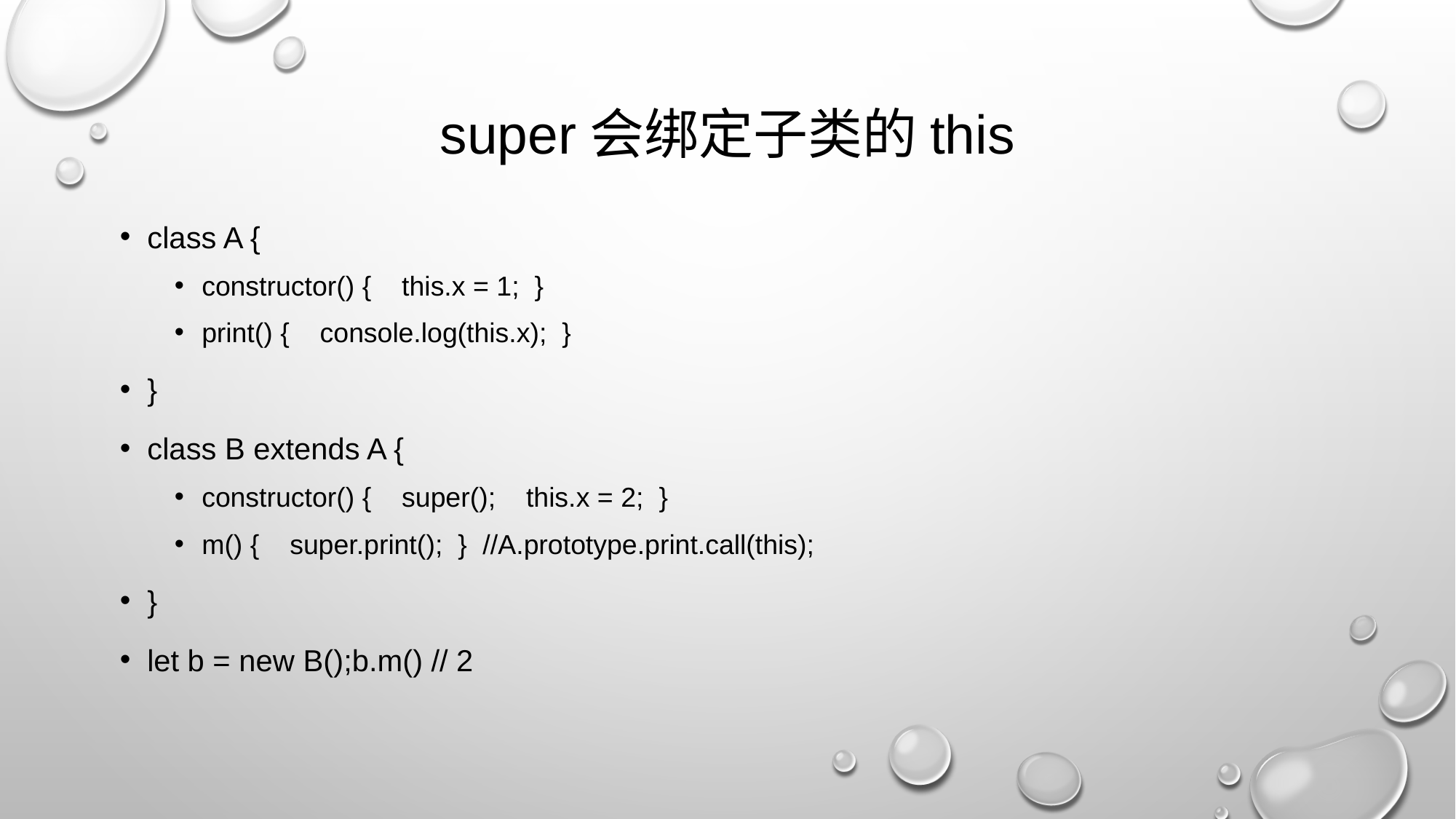

# super会绑定子类的this
class A {
constructor() {    this.x = 1;  }
print() {    console.log(this.x);  }
}
class B extends A {
constructor() {    super();    this.x = 2;  }
m() {    super.print();  }  //A.prototype.print.call(this);
}
let b = new B();b.m() // 2